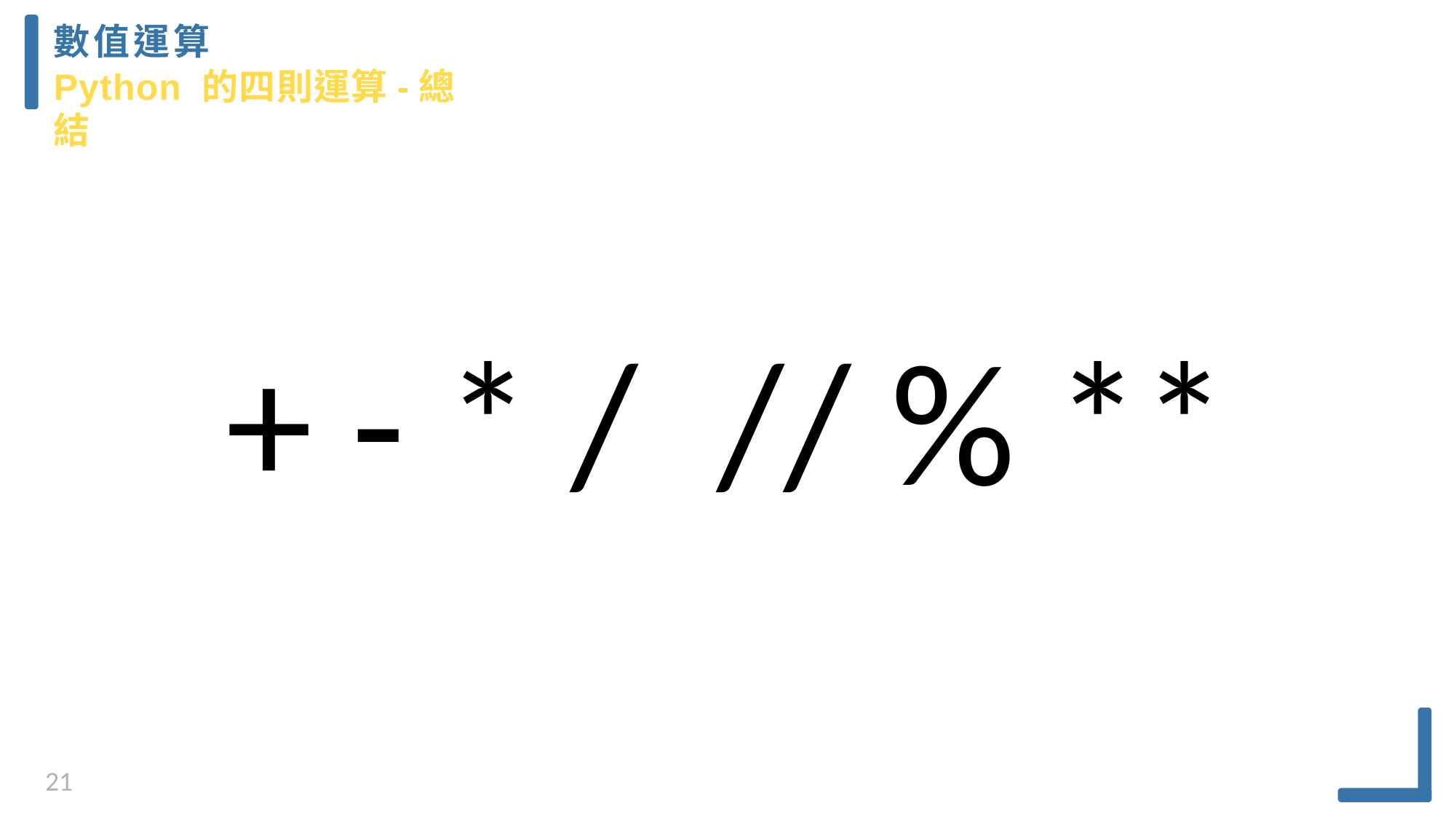

數值運算
Python 的四則運算-總結
+ - * /  // % **

21